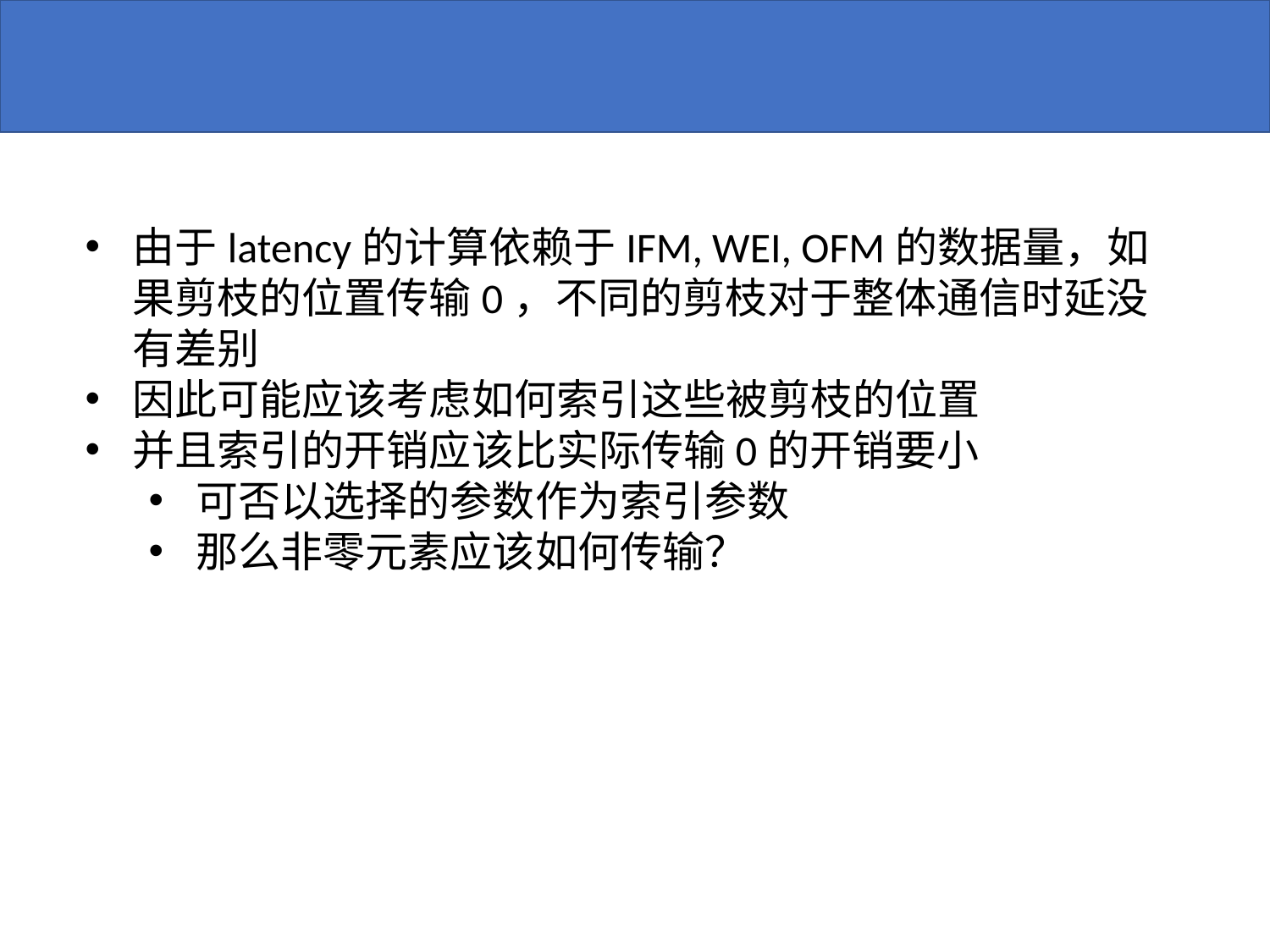

由于latency的计算依赖于IFM, WEI, OFM的数据量，如果剪枝的位置传输0，不同的剪枝对于整体通信时延没有差别
因此可能应该考虑如何索引这些被剪枝的位置
并且索引的开销应该比实际传输0的开销要小
可否以选择的参数作为索引参数
那么非零元素应该如何传输？